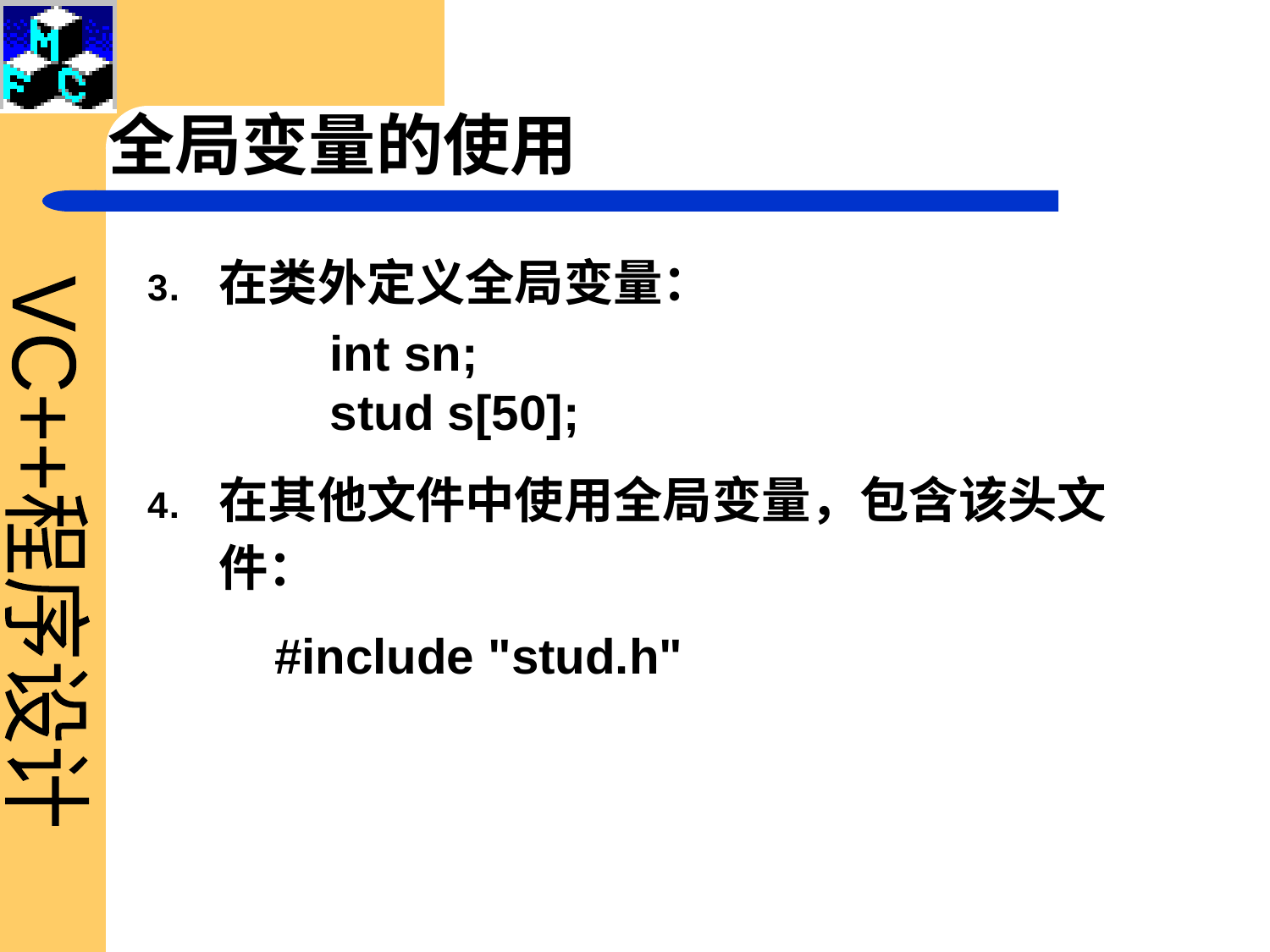

全局变量的使用
在类外定义全局变量：
	int sn;
	stud s[50];
在其他文件中使用全局变量，包含该头文件：
	#include "stud.h"